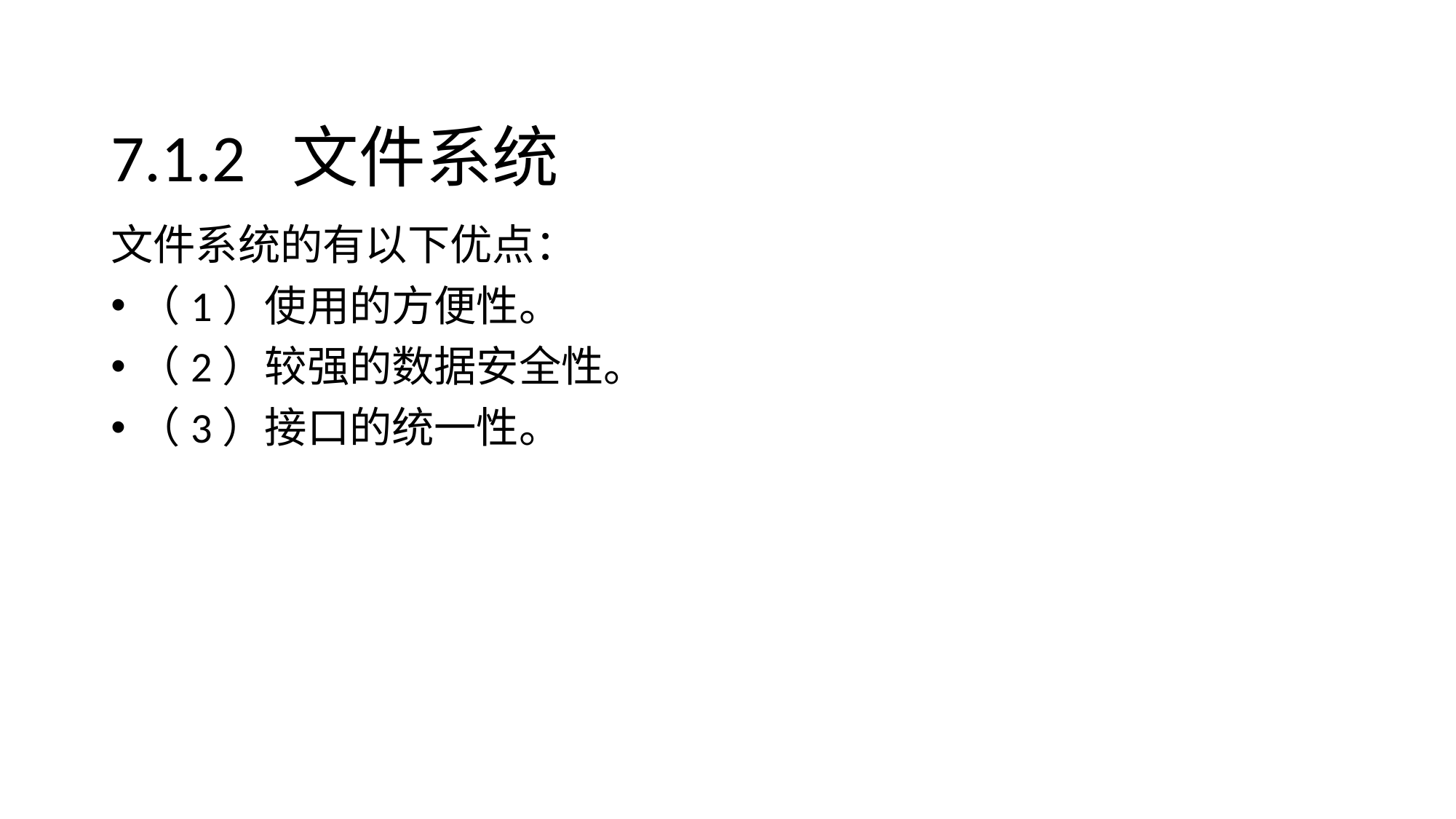

7.1.2  文件系统
文件系统的有以下优点：
（1）使用的方便性。
（2）较强的数据安全性。
（3）接口的统一性。
8